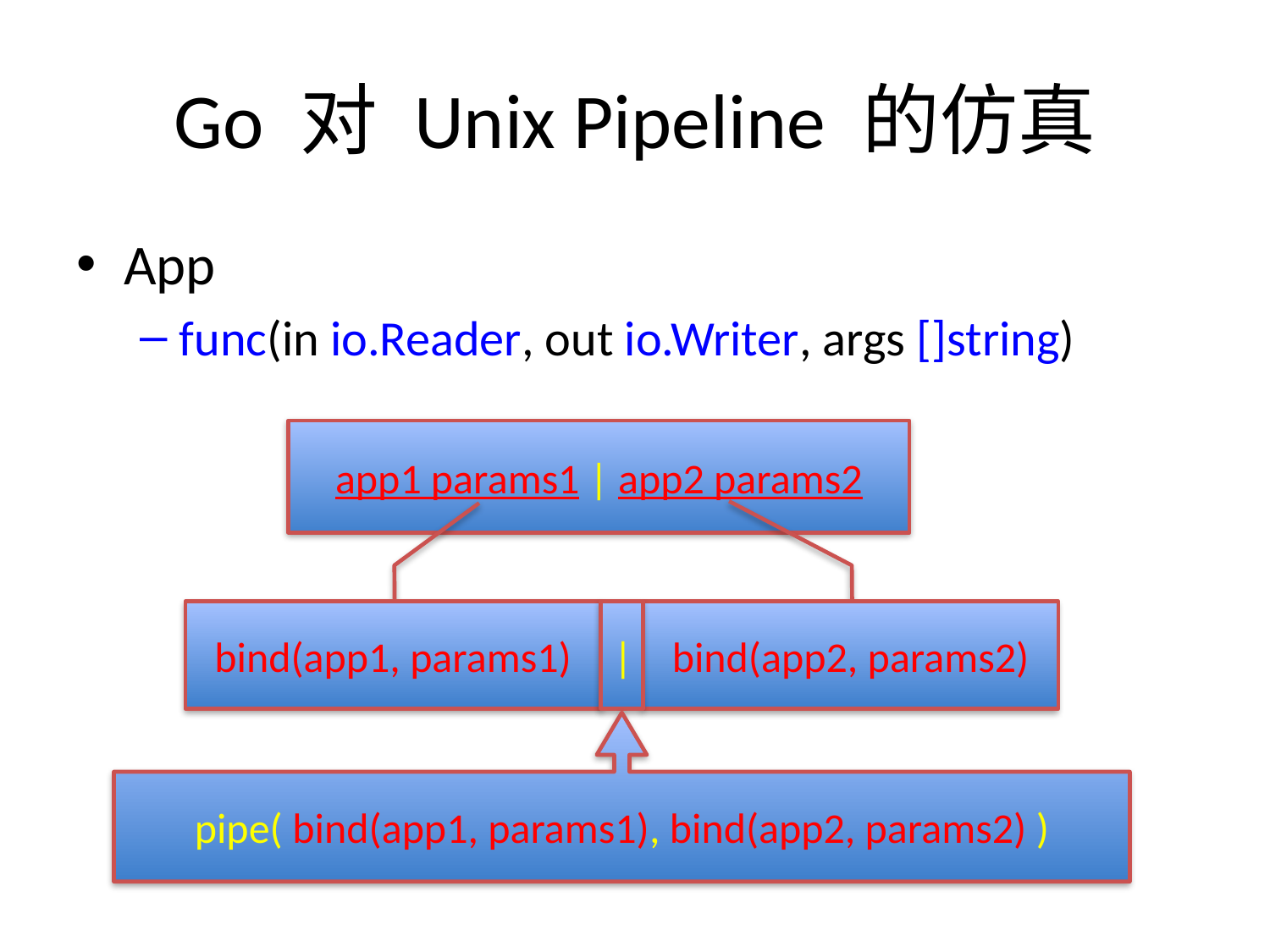

# Go 对 Unix Pipeline 的仿真
App
func(in io.Reader, out io.Writer, args []string)
app1 params1 | app2 params2
bind(app1, params1)
|
bind(app2, params2)
pipe( bind(app1, params1), bind(app2, params2) )